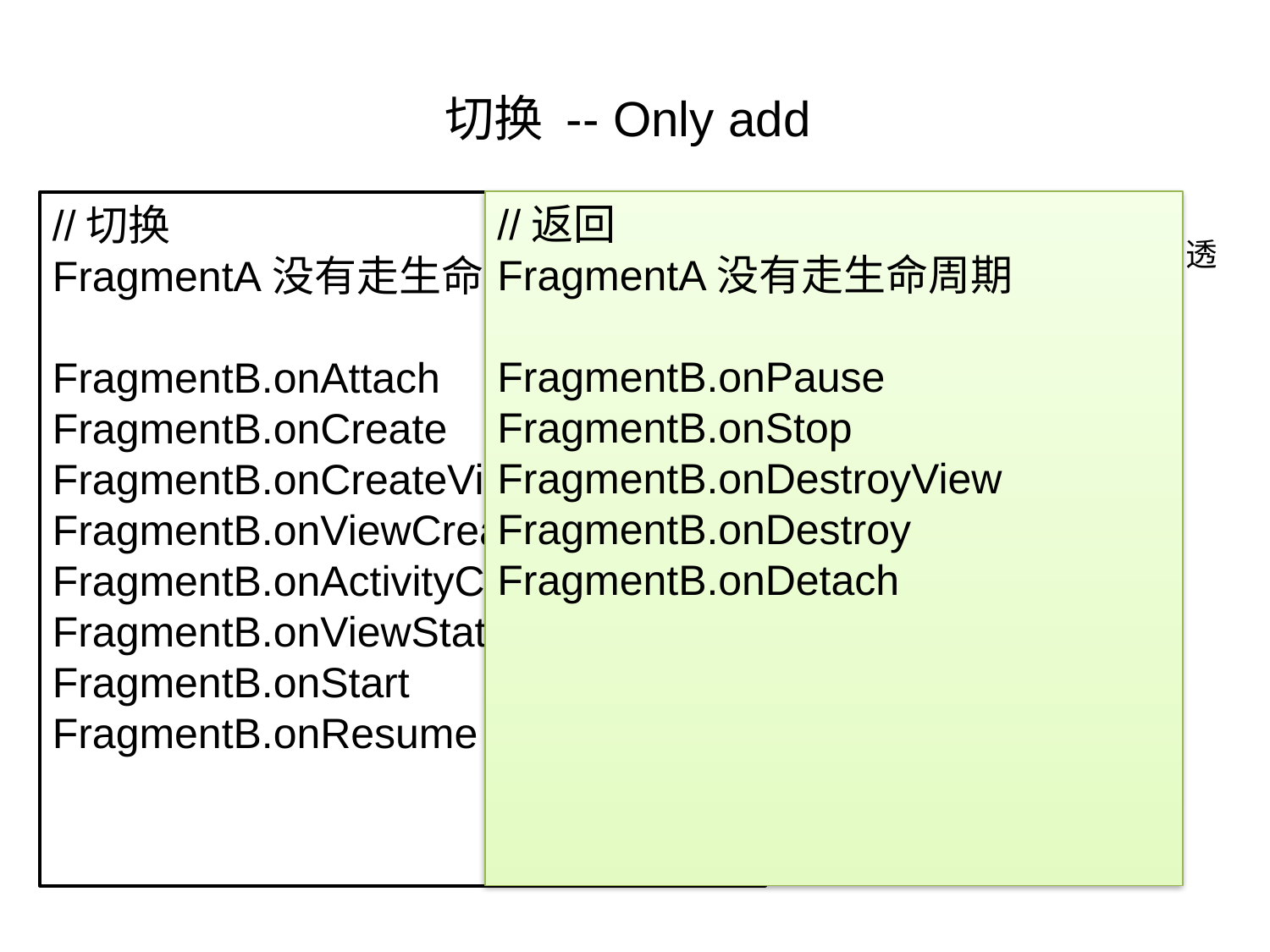

切换 -- Only add
//切换
ft.add(R.id.ll_parent_content, fragmentB);
//返回
ft.remove(fragmentB);
//Fragment很多的时候不好管理
表现为叠加关系
需要解决Fragment点击穿透的问题
//返回
FragmentA没有走生命周期

FragmentB.onPause
FragmentB.onStop
FragmentB.onDestroyView
FragmentB.onDestroy
FragmentB.onDetach
//切换
FragmentA没有走生命周期

FragmentB.onAttach
FragmentB.onCreate
FragmentB.onCreateView
FragmentB.onViewCreated
FragmentB.onActivityCreated
FragmentB.onViewStateRestored
FragmentB.onStart
FragmentB.onResume